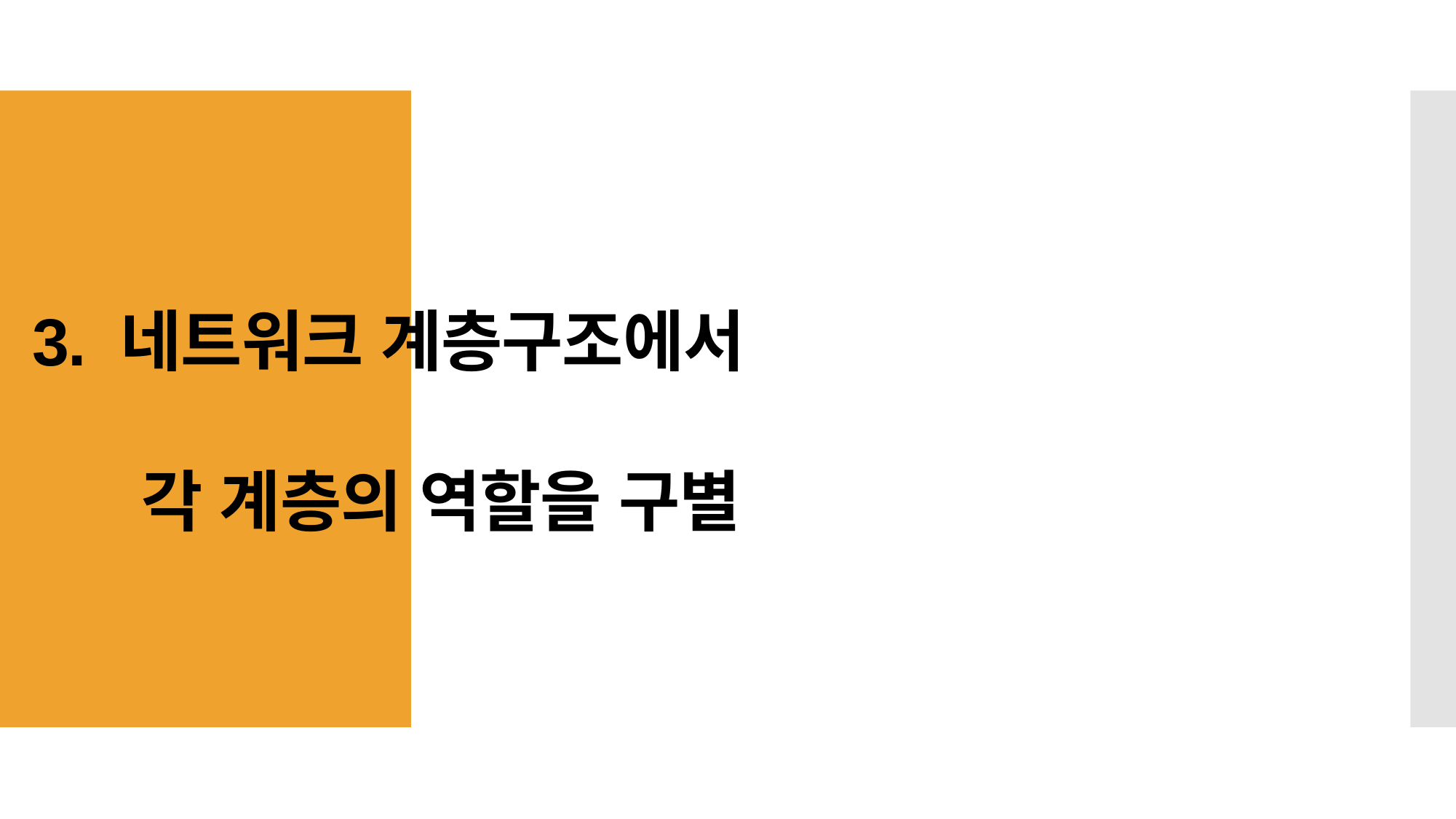

# 3. 네트워크 계층구조에서 각 계층의 역할을 구별